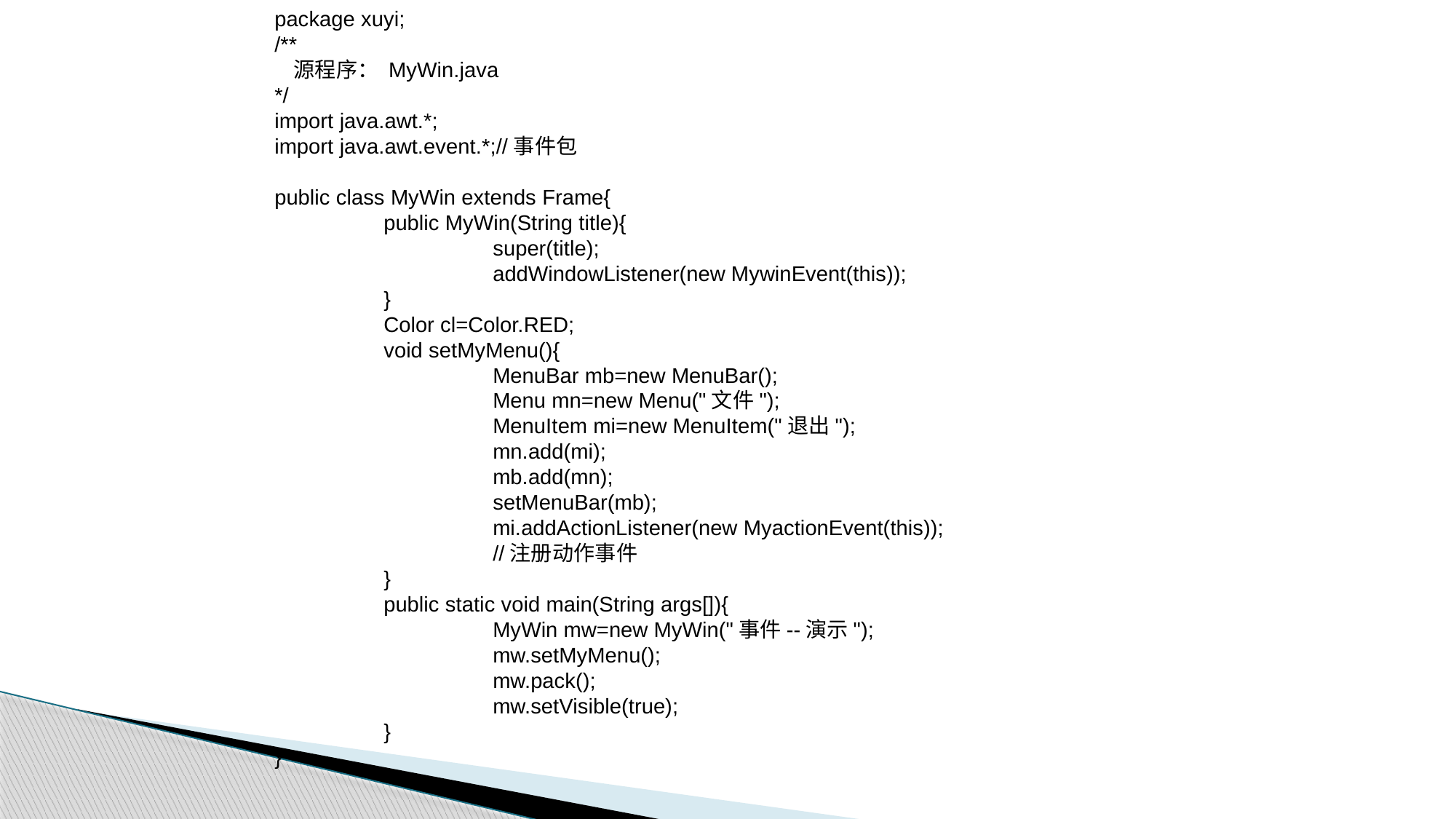

package xuyi;
/**
   源程序： MyWin.java
*/
import java.awt.*;
import java.awt.event.*;//事件包

public class MyWin extends Frame{
	public MyWin(String title){
		super(title);
		addWindowListener(new MywinEvent(this));
	}
	Color cl=Color.RED;
	void setMyMenu(){
		MenuBar mb=new MenuBar();
		Menu mn=new Menu("文件");
		MenuItem mi=new MenuItem("退出");
		mn.add(mi);
		mb.add(mn);
		setMenuBar(mb);
		mi.addActionListener(new MyactionEvent(this));
		//注册动作事件
	}
	public static void main(String args[]){
		MyWin mw=new MyWin("事件--演示");
		mw.setMyMenu();
		mw.pack();
		mw.setVisible(true);
	}
}